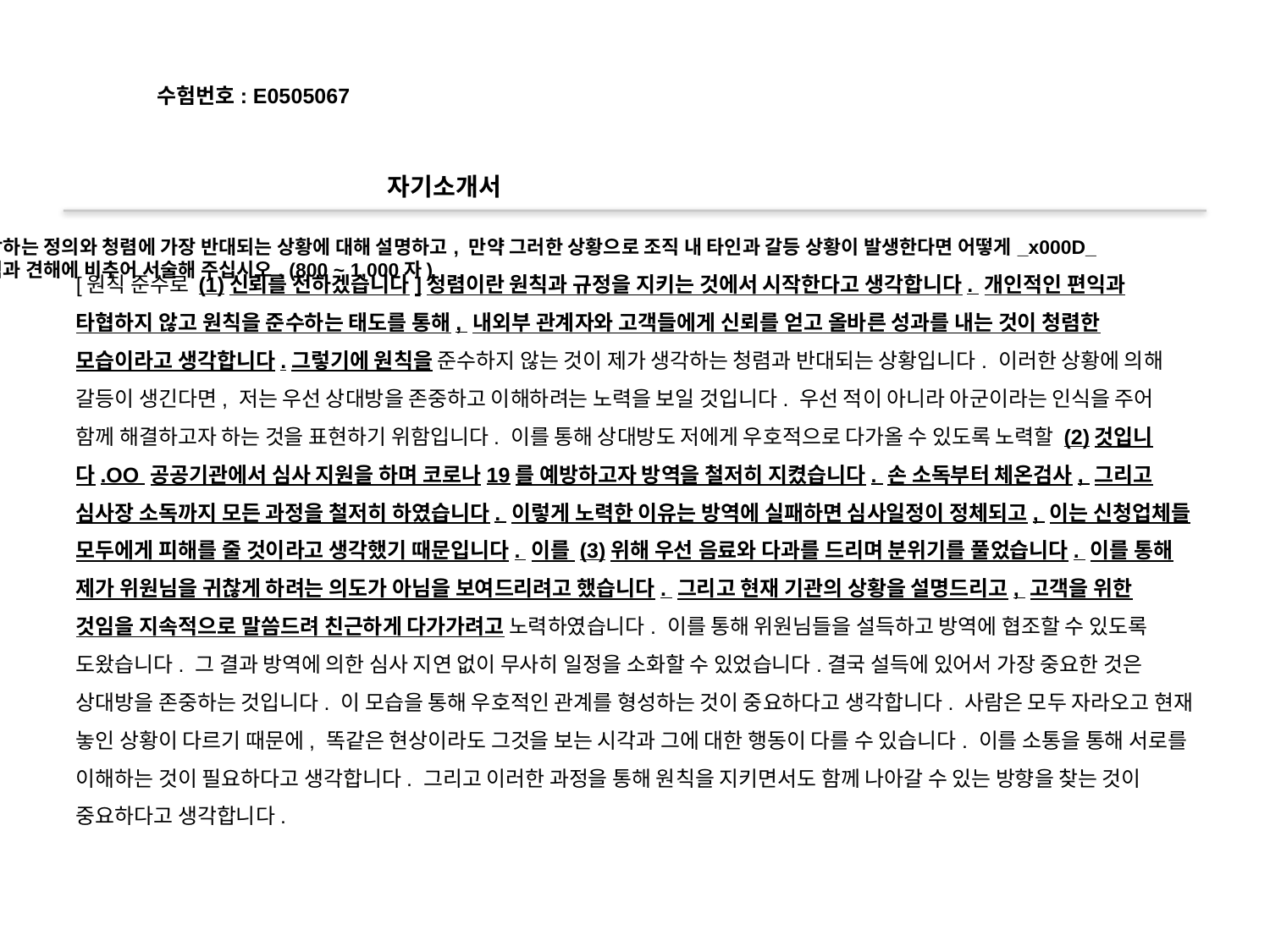

수험번호: E0505067
#

자기소개서

조직 생활에서 본인이 생각하는 정의와 청렴에 가장 반대되는 상황에 대해 설명하고, 만약 그러한 상황으로 조직 내 타인과 갈등 상황이 발생한다면 어떻게_x000D_
대처할 것인지 본인의 경험과 견해에 비추어 서술해 주십시오. (800 ~ 1,000자)

[원칙 준수로 (1)신뢰를 전하겠습니다]청렴이란 원칙과 규정을 지키는 것에서 시작한다고 생각합니다. 개인적인 편익과 타협하지 않고 원칙을 준수하는 태도를 통해, 내외부 관계자와 고객들에게 신뢰를 얻고 올바른 성과를 내는 것이 청렴한 모습이라고 생각합니다.그렇기에 원칙을 준수하지 않는 것이 제가 생각하는 청렴과 반대되는 상황입니다. 이러한 상황에 의해 갈등이 생긴다면, 저는 우선 상대방을 존중하고 이해하려는 노력을 보일 것입니다. 우선 적이 아니라 아군이라는 인식을 주어 함께 해결하고자 하는 것을 표현하기 위함입니다. 이를 통해 상대방도 저에게 우호적으로 다가올 수 있도록 노력할 (2)것입니다.OO 공공기관에서 심사 지원을 하며 코로나19를 예방하고자 방역을 철저히 지켰습니다. 손 소독부터 체온검사, 그리고 심사장 소독까지 모든 과정을 철저히 하였습니다. 이렇게 노력한 이유는 방역에 실패하면 심사일정이 정체되고, 이는 신청업체들 모두에게 피해를 줄 것이라고 생각했기 때문입니다. 이를 (3)위해 우선 음료와 다과를 드리며 분위기를 풀었습니다. 이를 통해 제가 위원님을 귀찮게 하려는 의도가 아님을 보여드리려고 했습니다. 그리고 현재 기관의 상황을 설명드리고, 고객을 위한 것임을 지속적으로 말씀드려 친근하게 다가가려고 노력하였습니다. 이를 통해 위원님들을 설득하고 방역에 협조할 수 있도록 도왔습니다. 그 결과 방역에 의한 심사 지연 없이 무사히 일정을 소화할 수 있었습니다.결국 설득에 있어서 가장 중요한 것은 상대방을 존중하는 것입니다. 이 모습을 통해 우호적인 관계를 형성하는 것이 중요하다고 생각합니다. 사람은 모두 자라오고 현재 놓인 상황이 다르기 때문에, 똑같은 현상이라도 그것을 보는 시각과 그에 대한 행동이 다를 수 있습니다. 이를 소통을 통해 서로를 이해하는 것이 필요하다고 생각합니다. 그리고 이러한 과정을 통해 원칙을 지키면서도 함께 나아갈 수 있는 방향을 찾는 것이 중요하다고 생각합니다.

자기소개서 기반 면접 질문 제안

(1) 청렴을 지키기 위해 어떤 노력을 하셨나요?
(2) 방역 과정에서 발생한 어려움을 어떻게 해결하셨나요?
(3) 상대방과의 우호적인 관계 형성을 위한 전략은 무엇인가요?